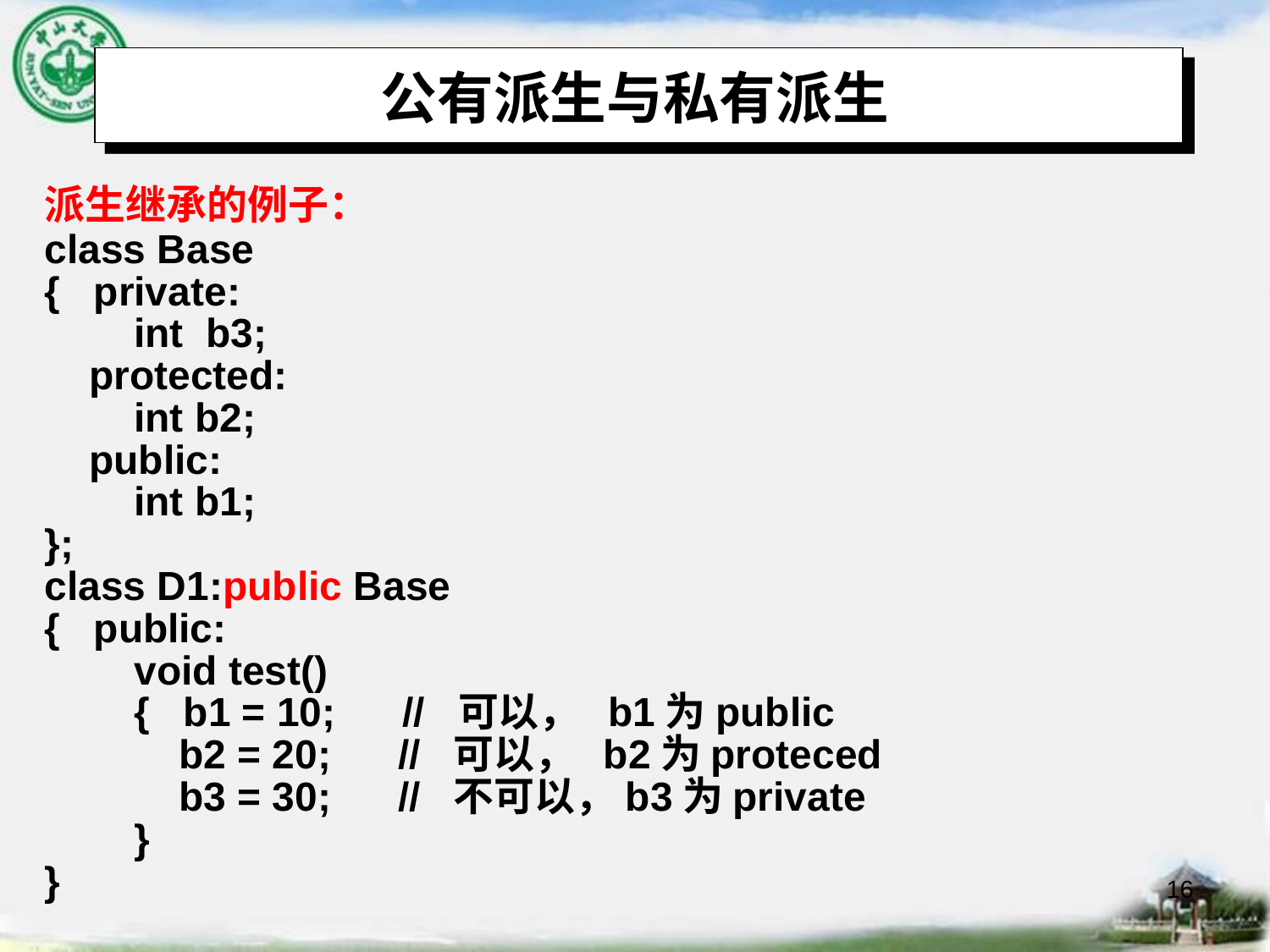

# 公有派生与私有派生
派生继承的例子：
class Base
{   private:
        int  b3;
    protected:
        int b2;
    public:
        int b1;
};
class D1:public Base
{   public:
        void test()
        {   b1 = 10;      //  可以，  b1为public
            b2 = 20;      //  可以，  b2为proteced
            b3 = 30;      //  不可以，b3为private
        }
}
16